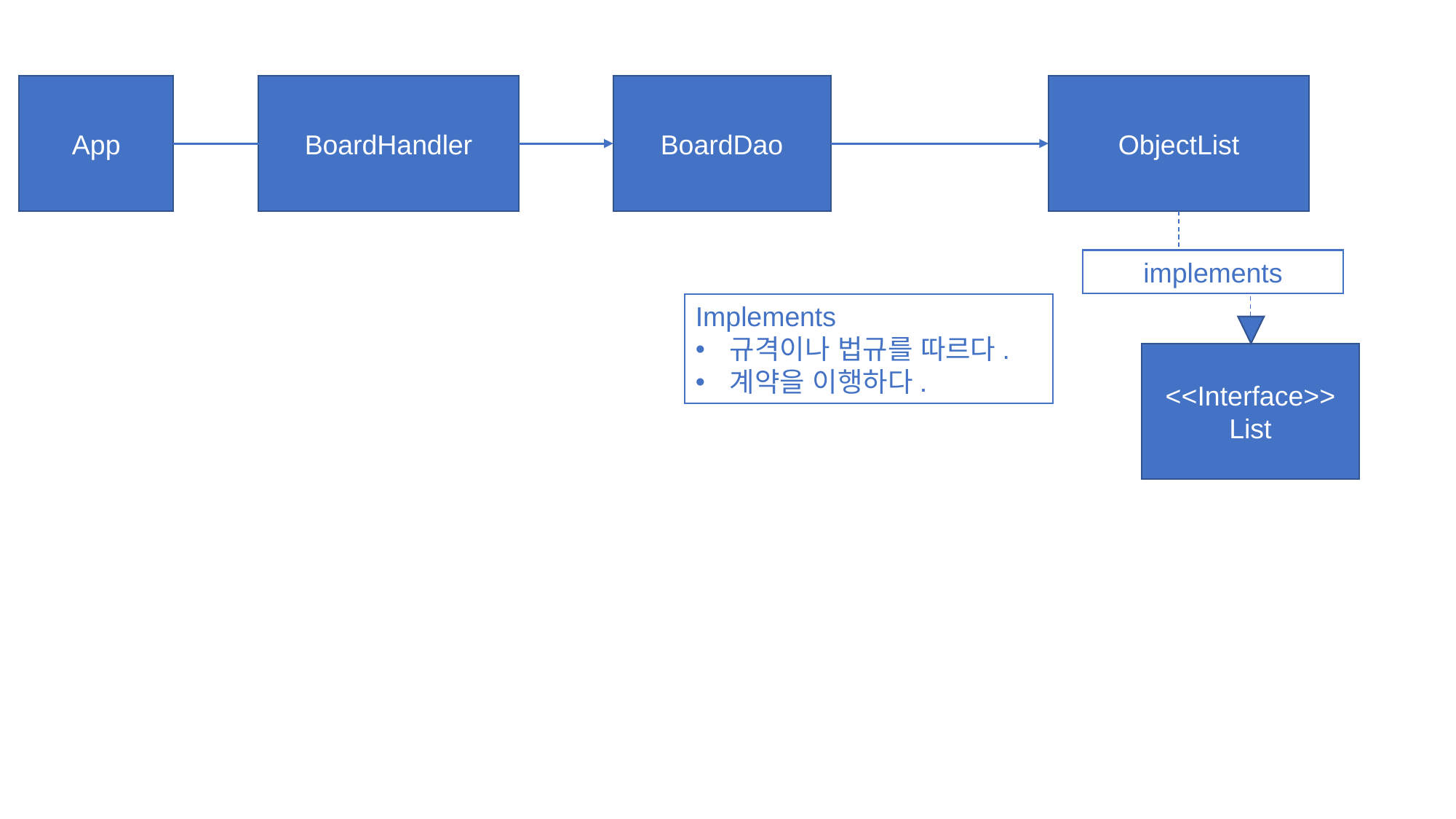

App
BoardHandler
BoardDao
ObjectList
implements
Implements
규격이나 법규를 따르다.
계약을 이행하다.

<<Interface>>
List